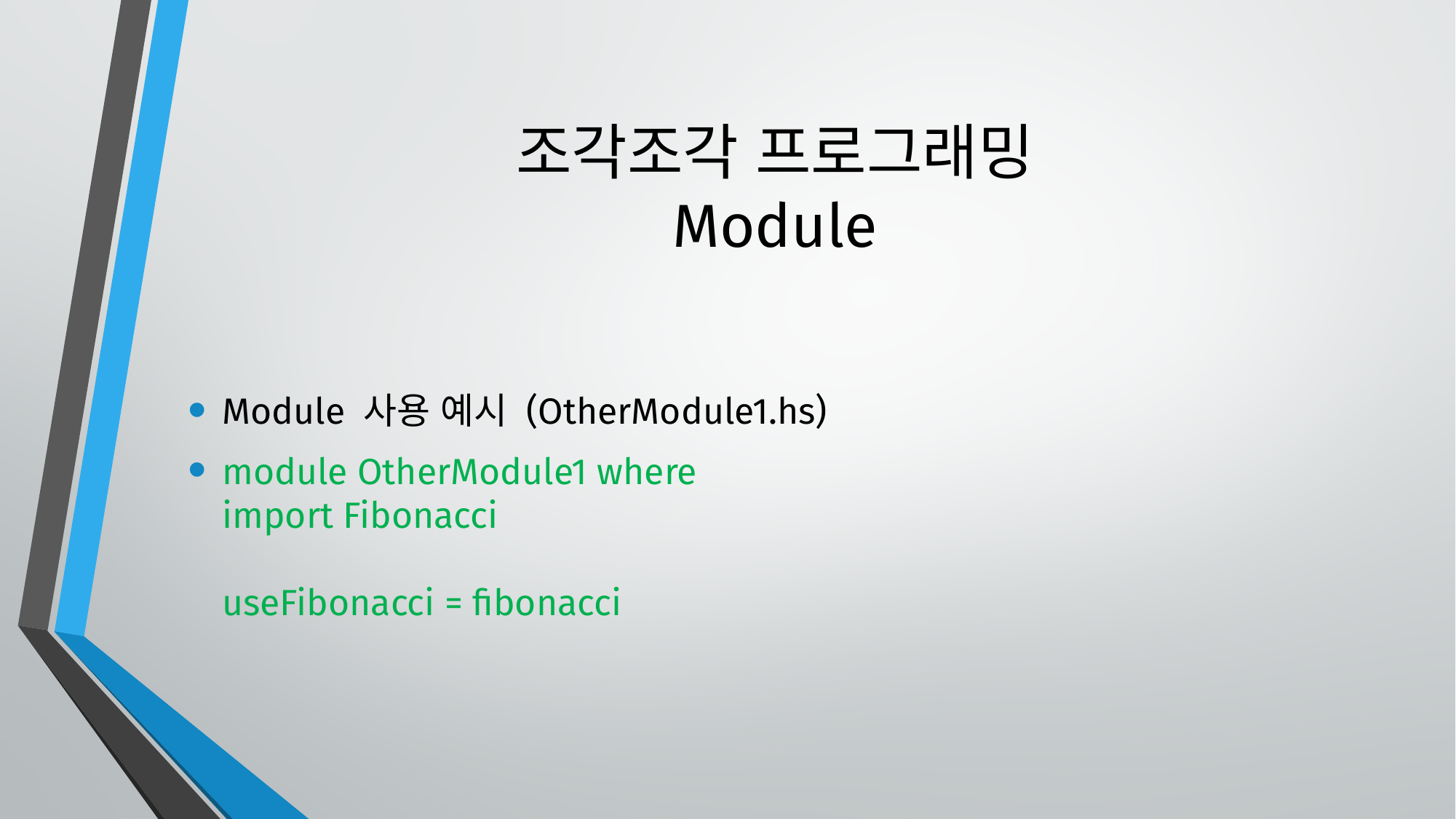

# 조각조각 프로그래밍 Module
Module 사용 예시 (OtherModule1.hs)
module OtherModule1 where
import Fibonacci
useFibonacci = fibonacci